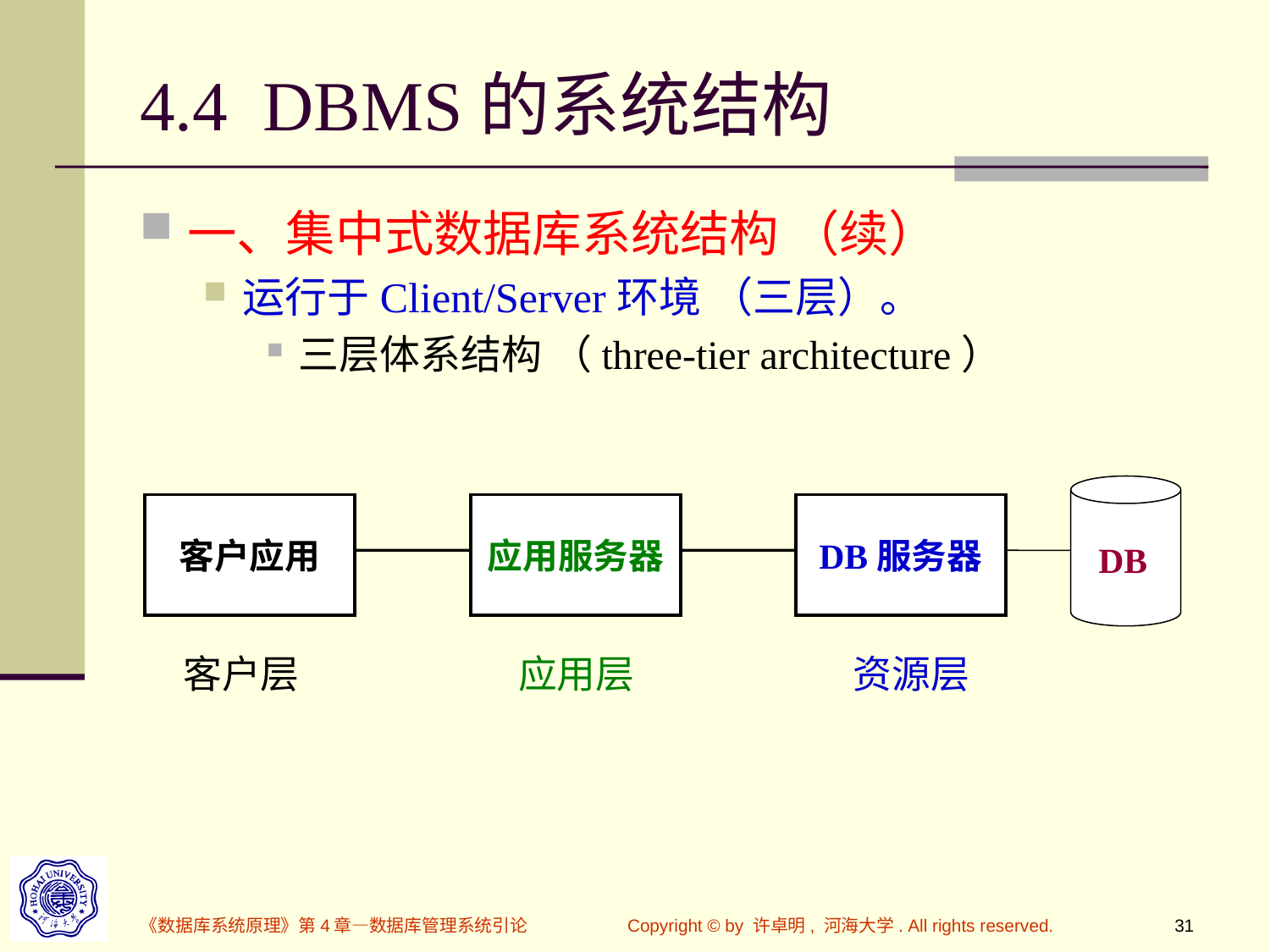

# 4.4  DBMS的系统结构
一、集中式数据库系统结构 （续）
运行于Client/Server环境 （三层）。
三层体系结构 （three-tier architecture）

DB
客户应用
应用服务器
DB服务器

客户层
应用层
资源层
《数据库系统原理》第4章—数据库管理系统引论
Copyright © by 许卓明, 河海大学. All rights reserved.
31